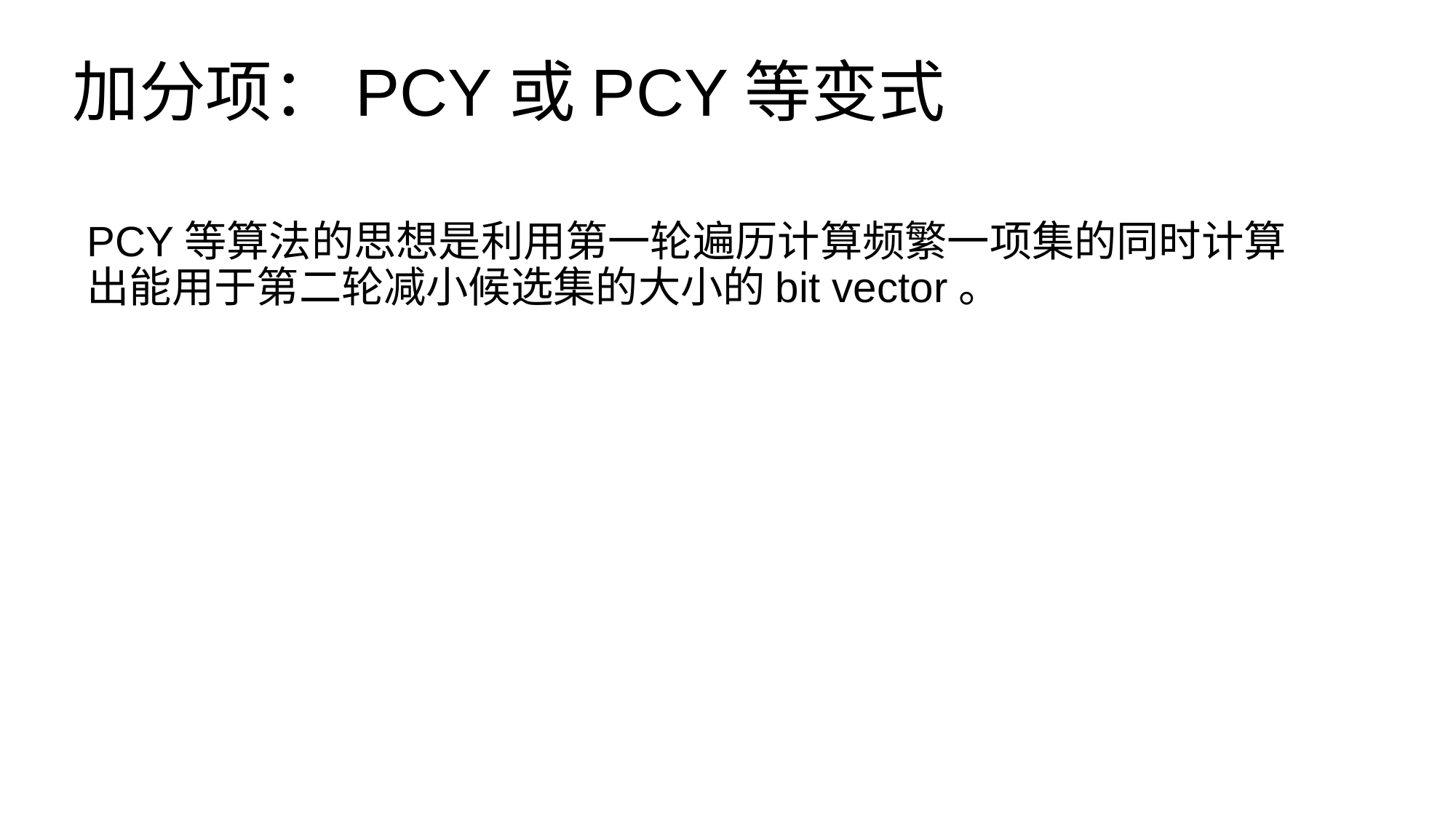

加分项：PCY或PCY等变式
PCY等算法的思想是利用第一轮遍历计算频繁一项集的同时计算出能用于第二轮减小候选集的大小的bit vector。